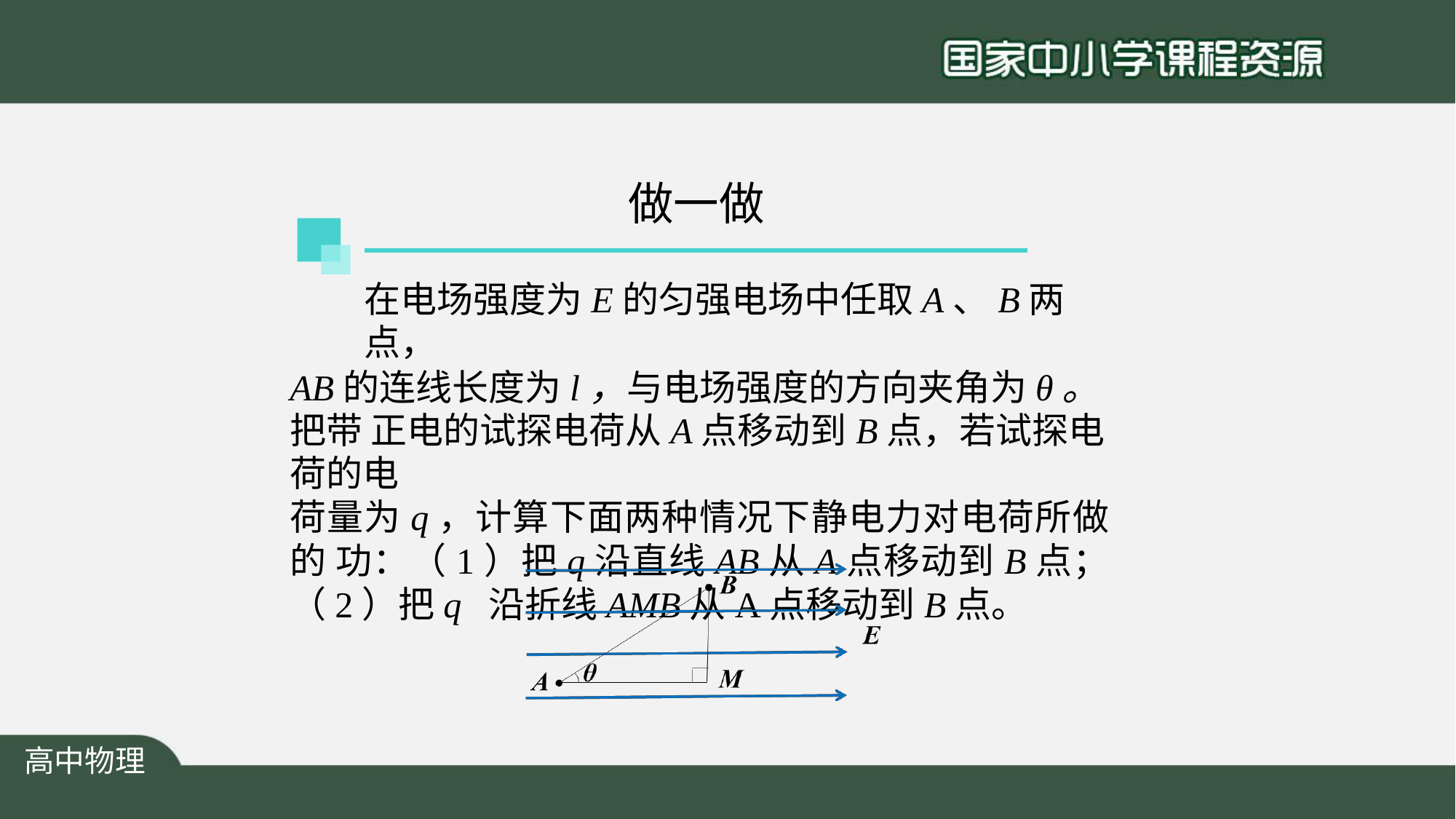

# 做一做

在电场强度为E的匀强电场中任取A、B两点，
AB的连线长度为l，与电场强度的方向夹角为θ。把带 正电的试探电荷从A点移动到B点，若试探电荷的电
荷量为q，计算下面两种情况下静电力对电荷所做的 功：（1）把q沿直线AB从A点移动到B点；（2）把q  沿折线AMB从A点移动到B点。

高中物理